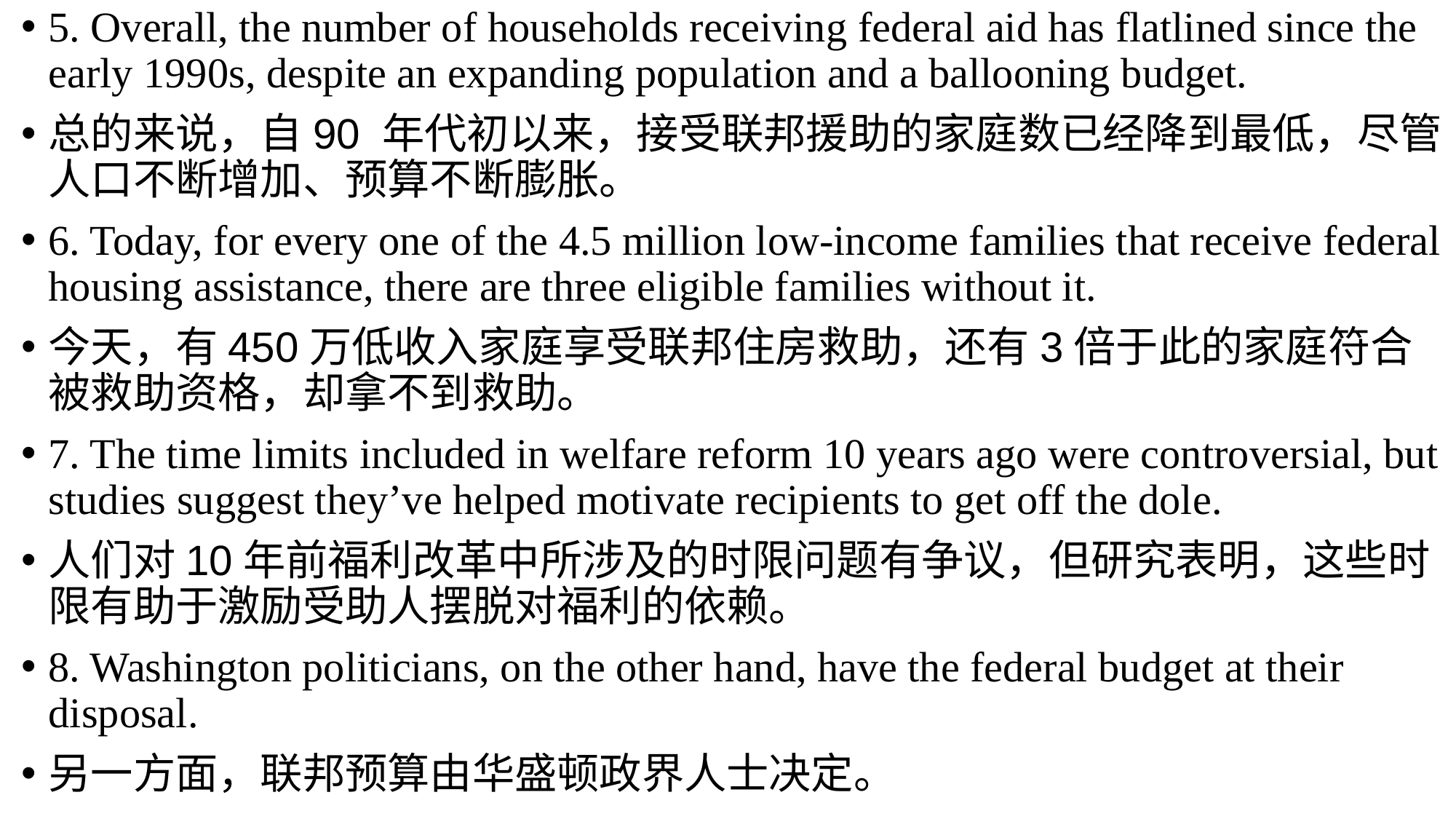

5. Overall, the number of households receiving federal aid has flatlined since the early 1990s, despite an expanding population and a ballooning budget.
总的来说，自90 年代初以来，接受联邦援助的家庭数已经降到最低，尽管人口不断增加、预算不断膨胀。
6. Today, for every one of the 4.5 million low-income families that receive federal housing assistance, there are three eligible families without it.
今天，有450万低收入家庭享受联邦住房救助，还有3倍于此的家庭符合被救助资格，却拿不到救助。
7. The time limits included in welfare reform 10 years ago were controversial, but studies suggest they’ve helped motivate recipients to get off the dole.
人们对10年前福利改革中所涉及的时限问题有争议，但研究表明，这些时限有助于激励受助人摆脱对福利的依赖。
8. Washington politicians, on the other hand, have the federal budget at their disposal.
另一方面，联邦预算由华盛顿政界人士决定。